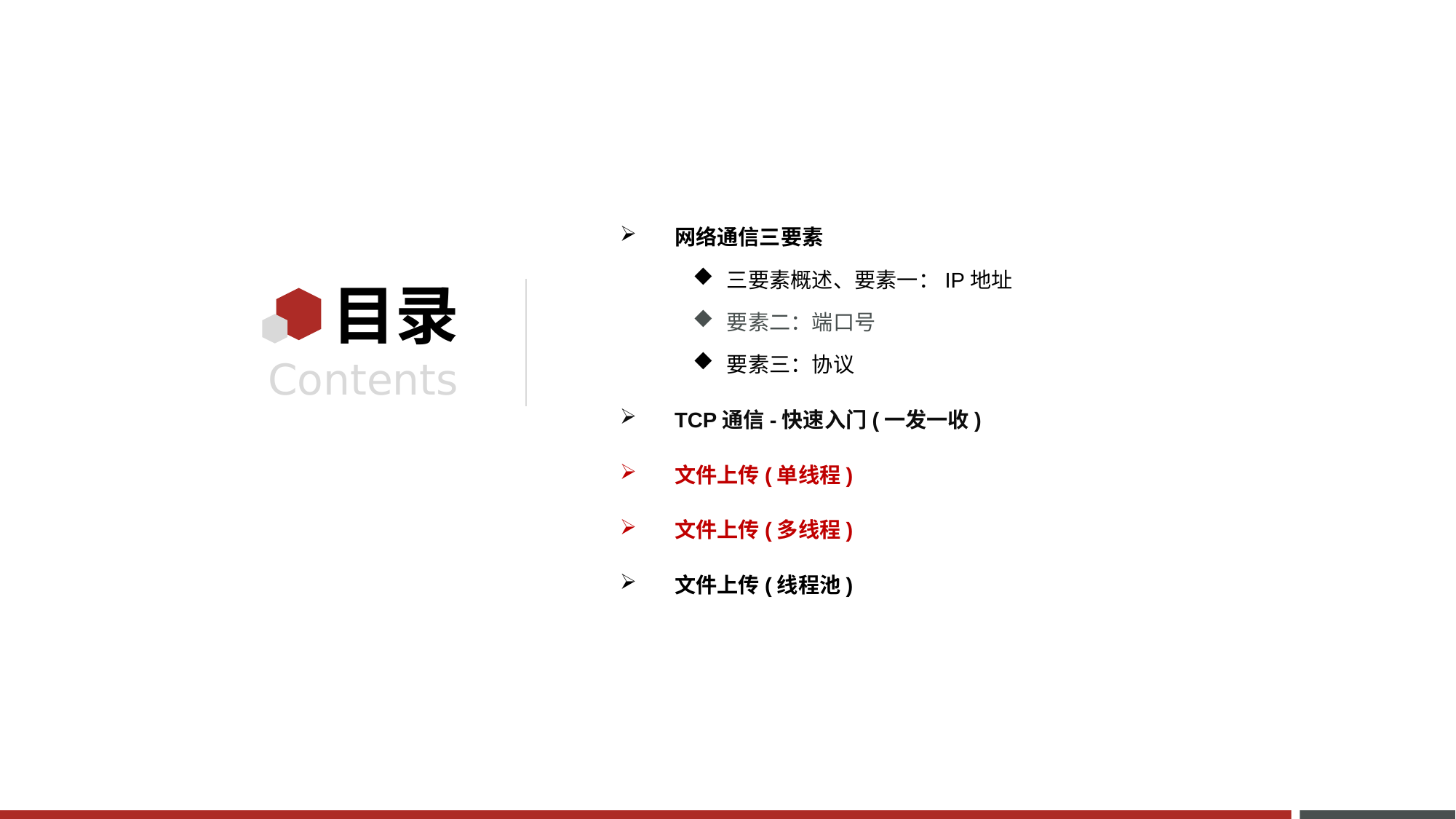

网络通信三要素
三要素概述、要素一：IP地址
要素二：端口号
要素三：协议
TCP通信-快速入门(一发一收)
文件上传(单线程)
文件上传(多线程)
文件上传(线程池)